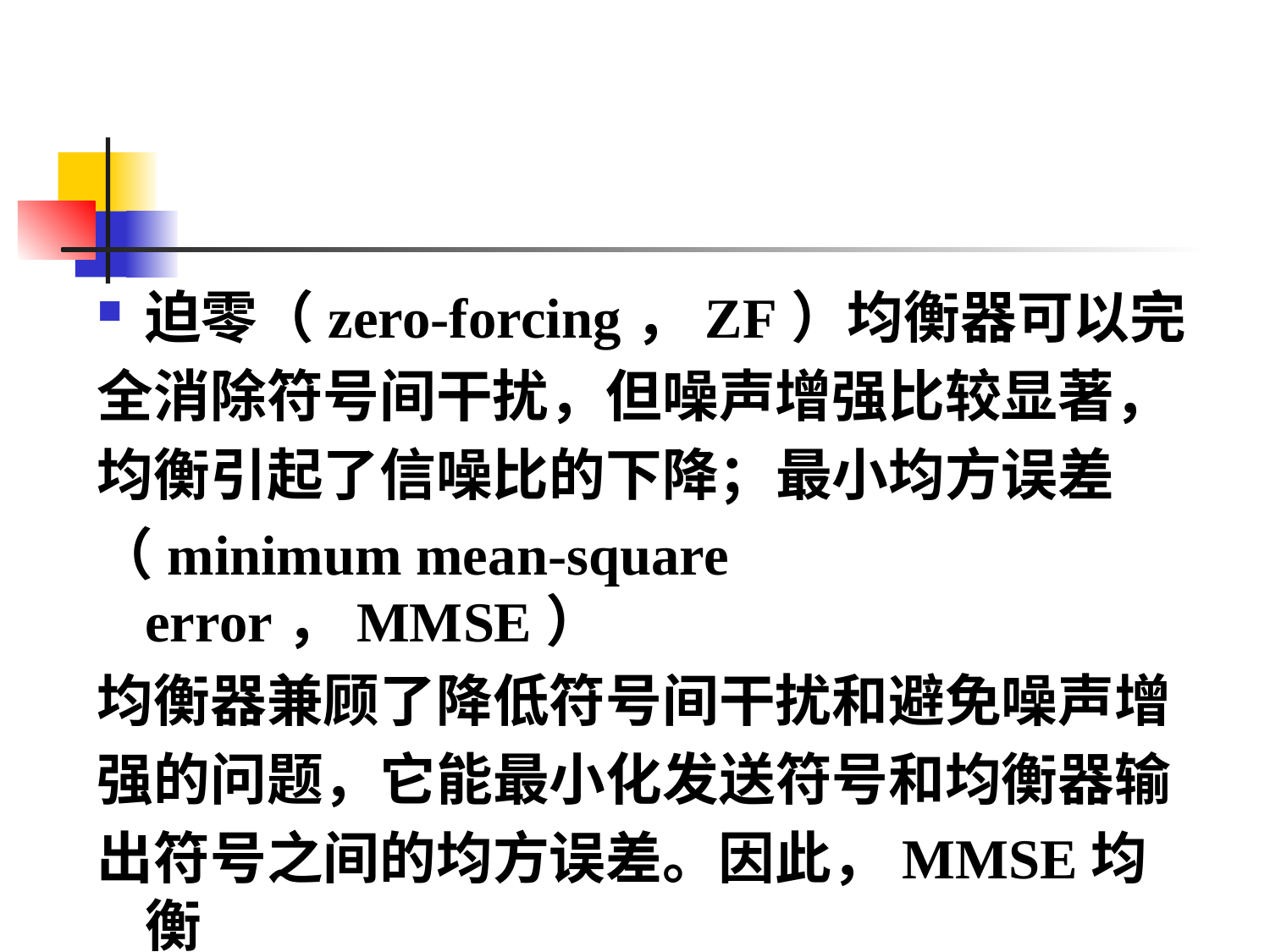

#
迫零（zero-forcing，ZF）均衡器可以完
全消除符号间干扰，但噪声增强比较显著，
均衡引起了信噪比的下降；最小均方误差
（minimum mean-square error，MMSE）
均衡器兼顾了降低符号间干扰和避免噪声增
强的问题，它能最小化发送符号和均衡器输
出符号之间的均方误差。因此，MMSE均衡
器的错误率性能要好于ZF均衡器。